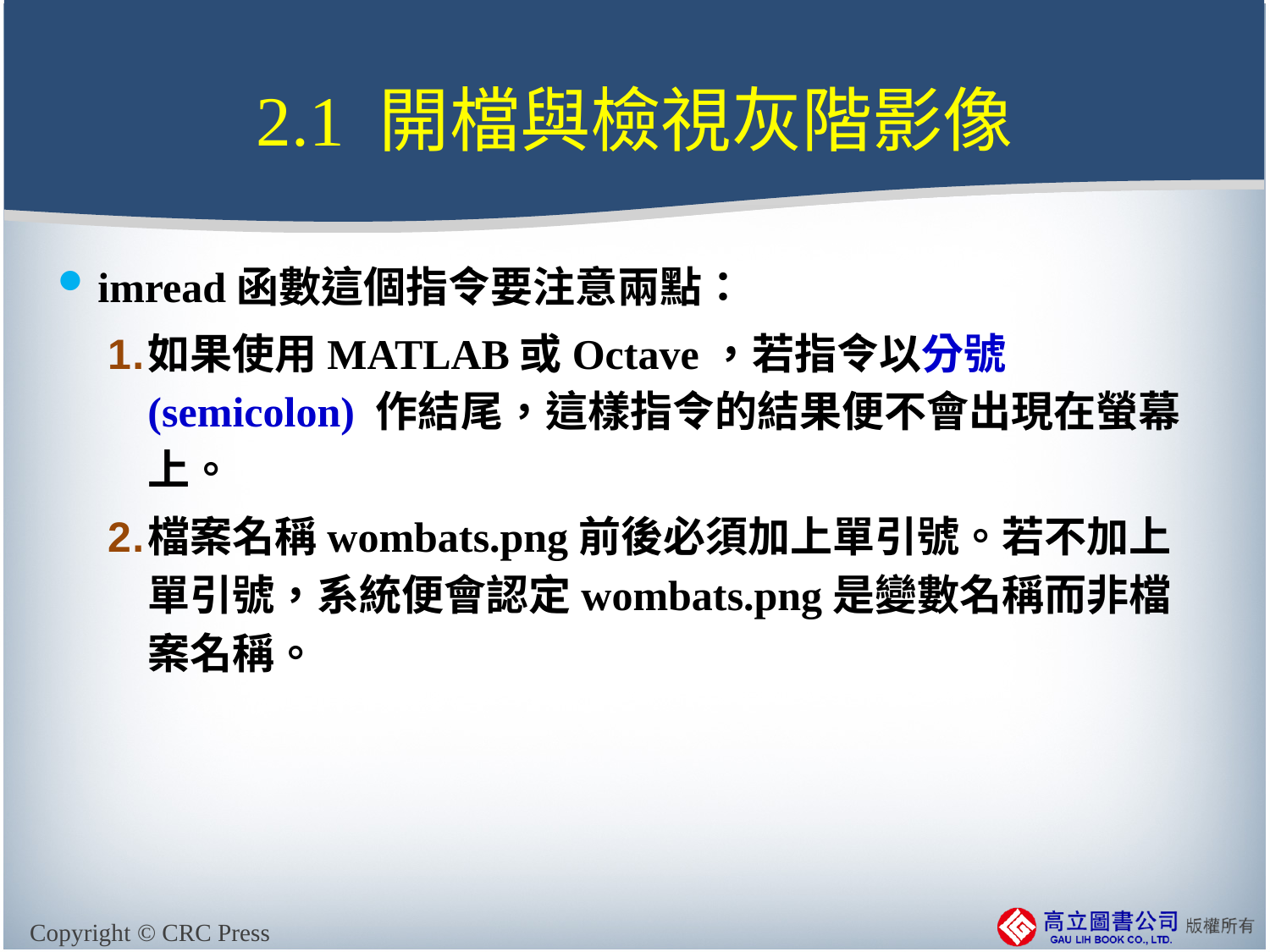

# 2.1 開檔與檢視灰階影像
imread函數這個指令要注意兩點：
如果使用MATLAB或Octave，若指令以分號 (semicolon) 作結尾，這樣指令的結果便不會出現在螢幕上。
檔案名稱wombats.png前後必須加上單引號。若不加上單引號，系統便會認定wombats.png是變數名稱而非檔案名稱。